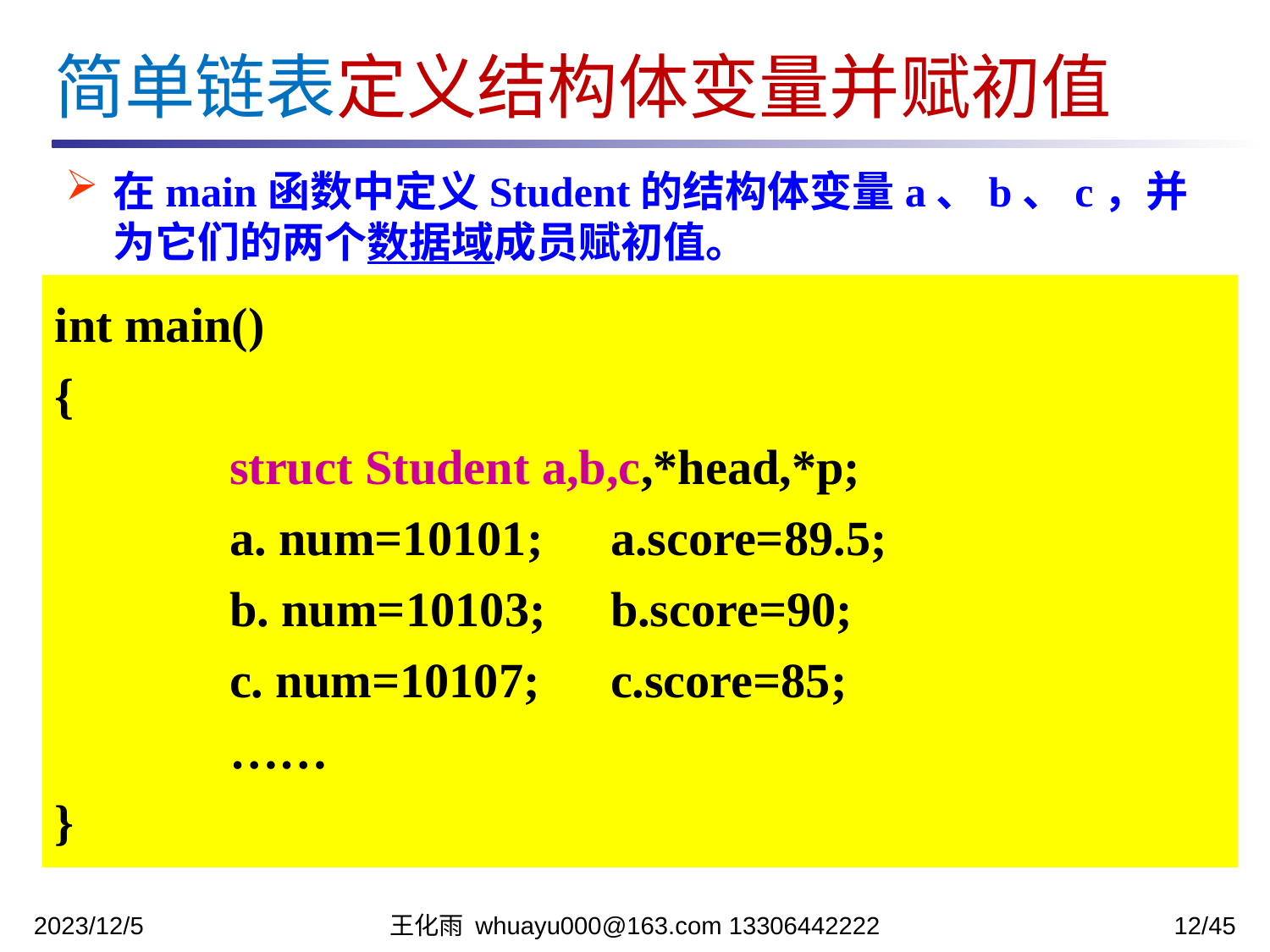

简单链表定义结构体变量并赋初值
在main函数中定义Student的结构体变量a、b、c，并为它们的两个数据域成员赋初值。
int main()
{
		struct Student a,b,c,*head,*p;
		a. num=10101;	a.score=89.5;
		b. num=10103;	b.score=90;
		c. num=10107;	c.score=85;
		……
}
2023/12/5
王化雨 whuayu000@163.com 13306442222
12/45